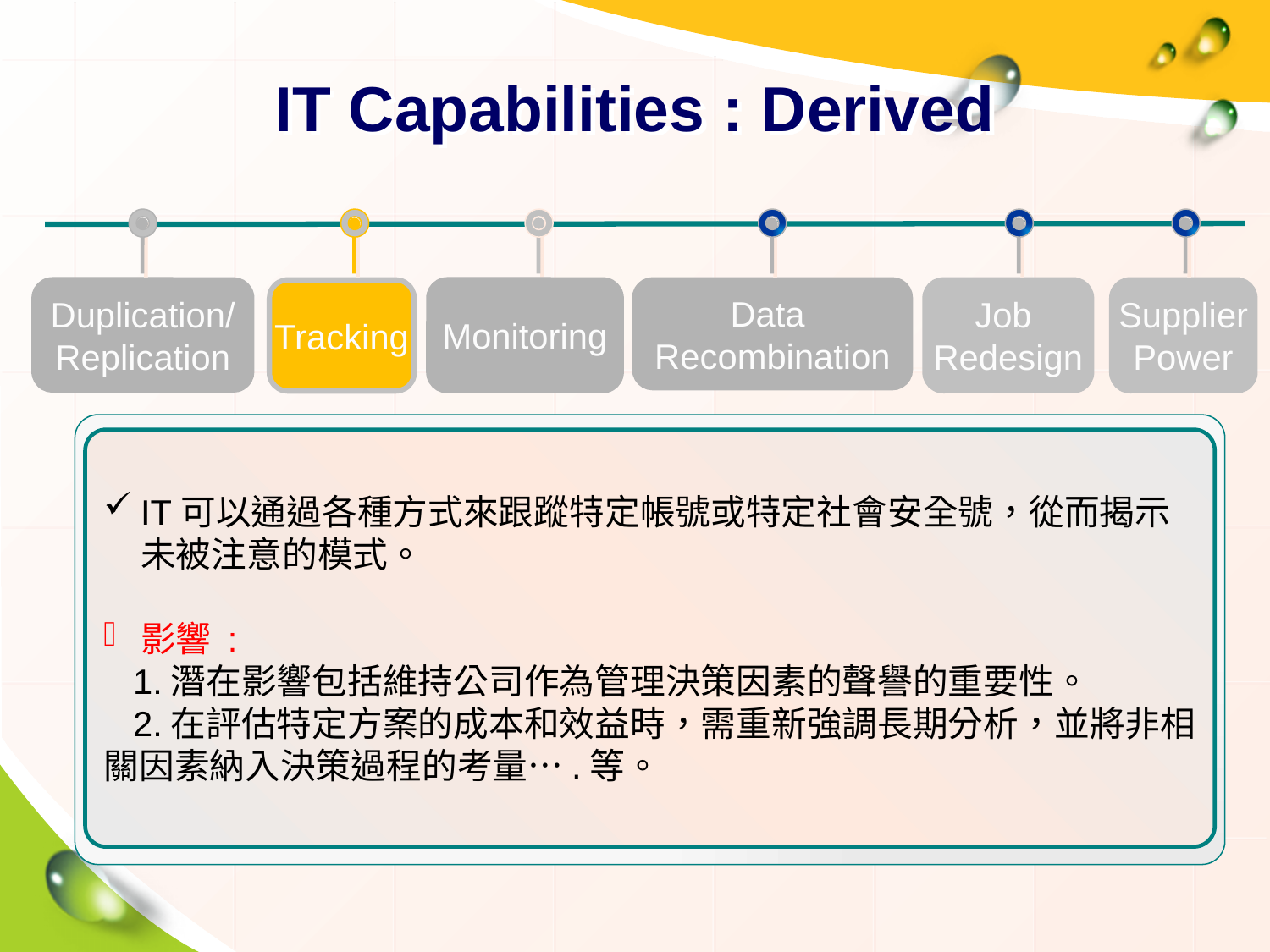

# IT Capabilities : Derived

Duplication/
Replication
Tracking
Monitoring
Data
Recombination
Job
Redesign
Supplier
Power

IT可以通過各種方式來跟蹤特定帳號或特定社會安全號，從而揭示未被注意的模式。

影響 :
   1.潛在影響包括維持公司作為管理決策因素的聲譽的重要性。
   2.在評估特定方案的成本和效益時，需重新強調長期分析，並將非相關因素納入決策過程的考量….等。